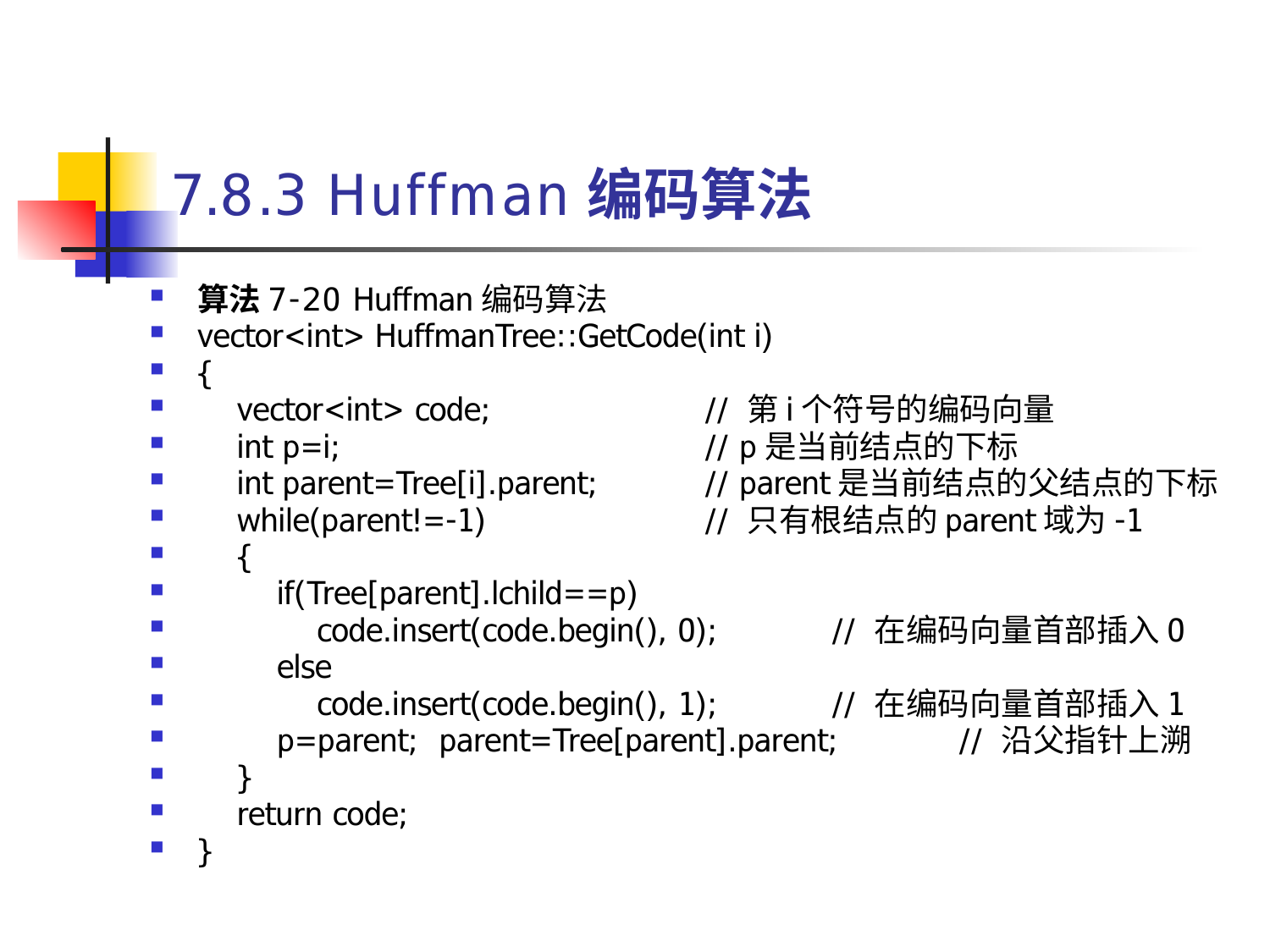

# 7.8.3 Huffman编码算法
算法7-20 Huffman编码算法
vector<int> HuffmanTree::GetCode(int i)
{
    vector<int> code;		// 第i个符号的编码向量
    int p=i;			// p是当前结点的下标
    int parent=Tree[i].parent;	// parent是当前结点的父结点的下标
    while(parent!=-1)		// 只有根结点的parent域为-1
    {
        if(Tree[parent].lchild==p)
            code.insert(code.begin(), 0);	// 在编码向量首部插入0
        else
            code.insert(code.begin(), 1);	// 在编码向量首部插入1
        p=parent;  parent=Tree[parent].parent;	// 沿父指针上溯
    }
    return code;
}